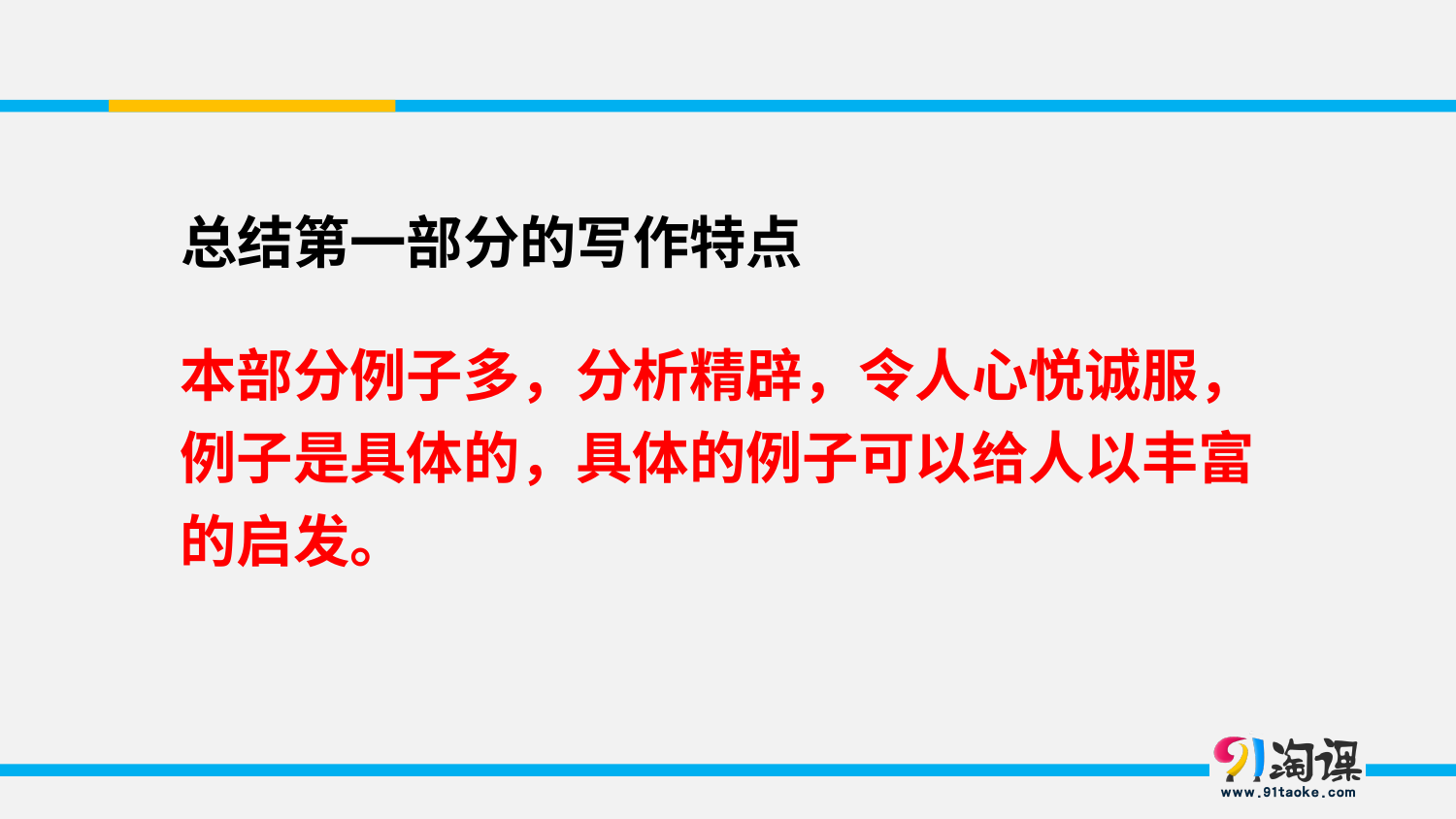

总结第一部分的写作特点
本部分例子多，分析精辟，令人心悦诚服，例子是具体的，具体的例子可以给人以丰富的启发。